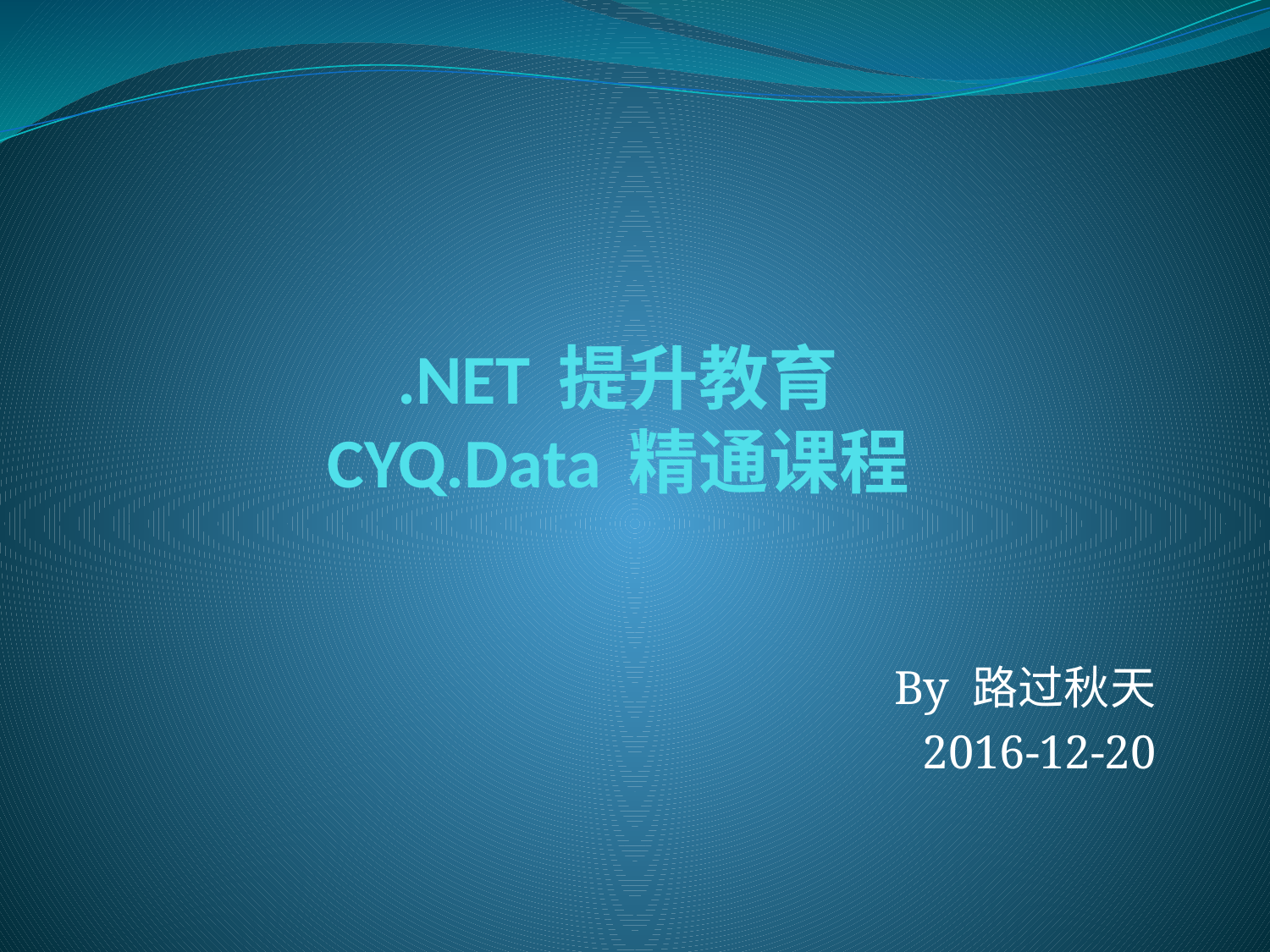

# .NET 提升教育 CYQ.Data 精通课程
By 路过秋天
2016-12-20